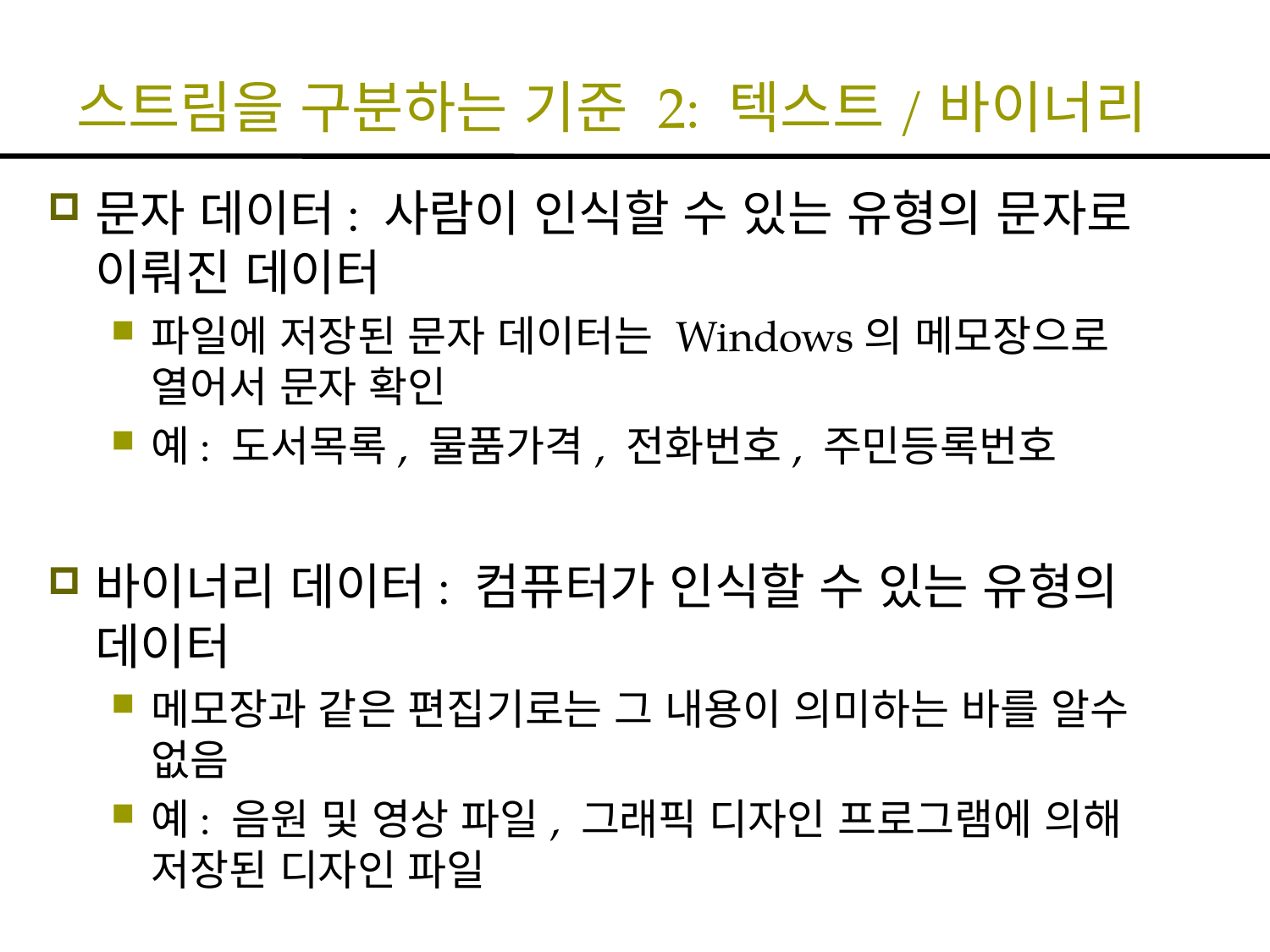

# 스트림을 구분하는 기준 2: 텍스트/바이너리
문자 데이터: 사람이 인식할 수 있는 유형의 문자로 이뤄진 데이터
파일에 저장된 문자 데이터는 Windows의 메모장으로 열어서 문자 확인
예: 도서목록, 물품가격, 전화번호, 주민등록번호

바이너리 데이터: 컴퓨터가 인식할 수 있는 유형의 데이터
메모장과 같은 편집기로는 그 내용이 의미하는 바를 알수 없음
예: 음원 및 영상 파일, 그래픽 디자인 프로그램에 의해 저장된 디자인 파일